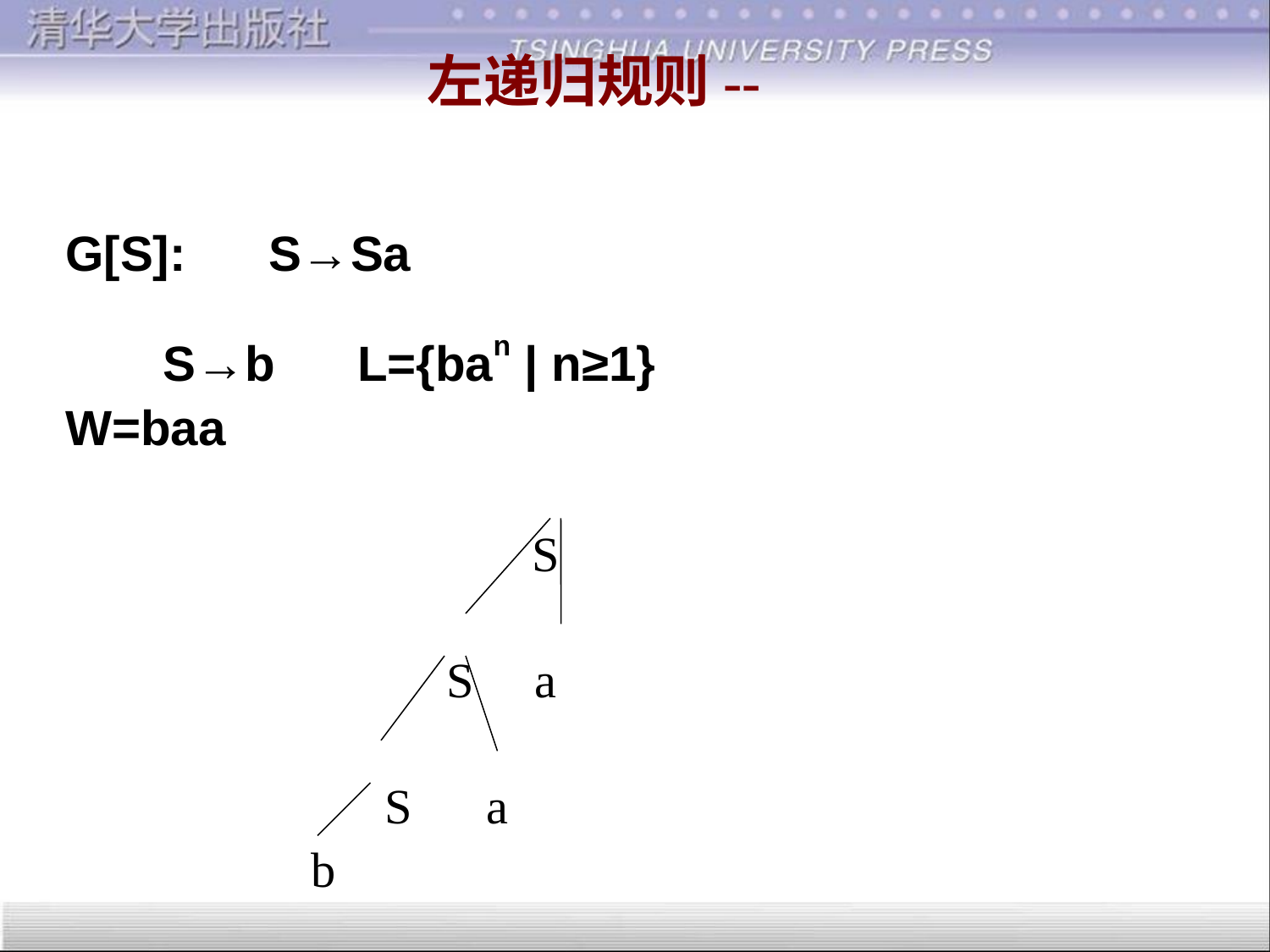

# 左递归规则--
G[S]:      S→Sa                                                                                                                        S→b      L={ban | n≥1}
W=baa

                                      S

                               S     a

                          S      a
                    b